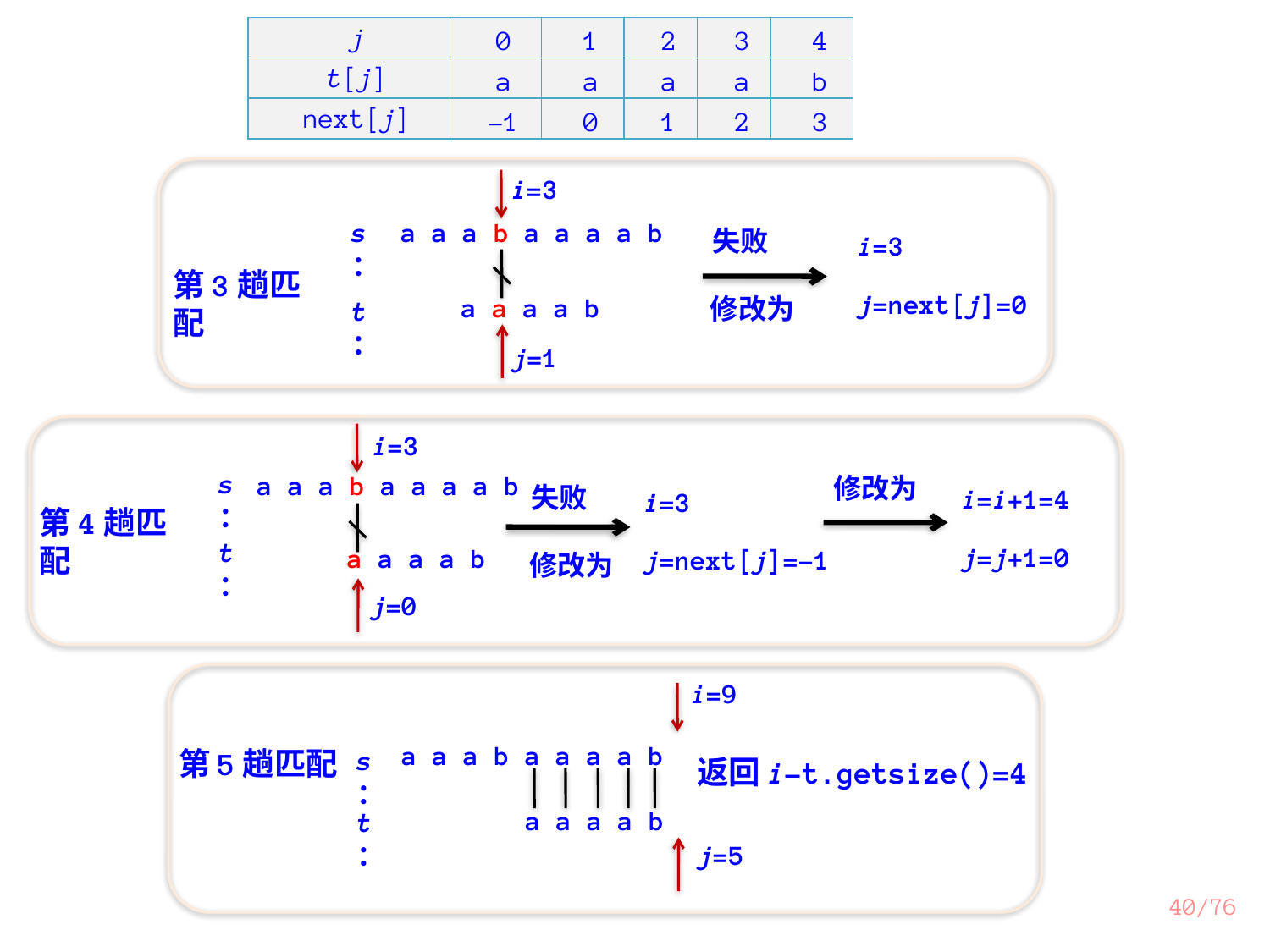

| j | 0 | 1 | 2 | 3 | 4 |
| --- | --- | --- | --- | --- | --- |
| t[j] | a | a | a | a | b |
| next[j] | -1 | 0 | 1 | 2 | 3 |

i=3
s：
a a a b a a a a b
失败
i=3

第3趟匹配

j=next[j]=0
a a a a b
修改为
t：

j=1

i=3
s：
a a a b a a a a b
修改为
失败
i=i+1=4
i=3
第4趟匹配

t：
j=j+1=0
a a a a b
j=next[j]=-1
修改为

j=0

i=9

a a a b a a a a b
s：
第5趟匹配
返回i-t.getsize()=4
a a a a b
t：
j=5

40/76